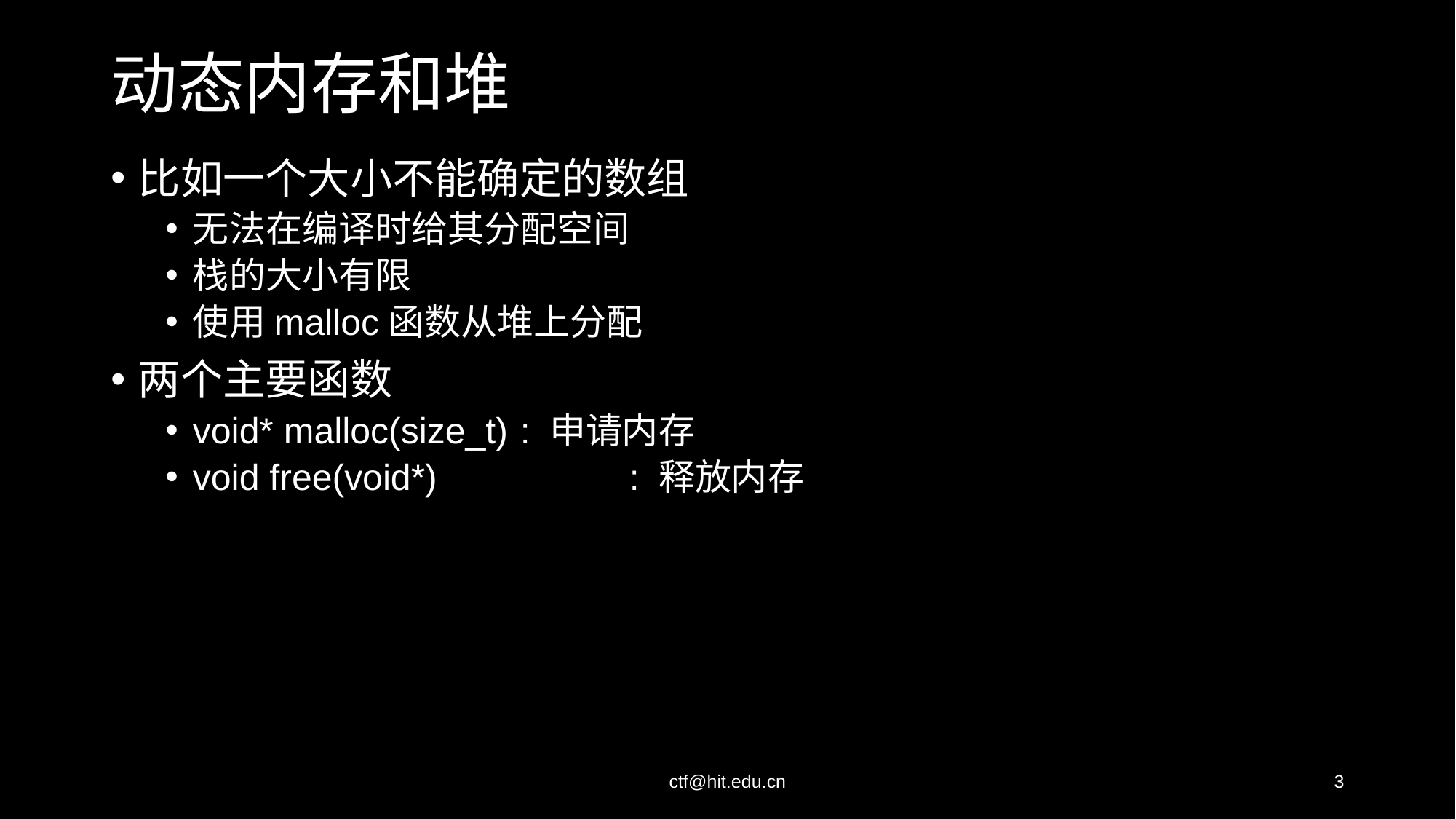

# 动态内存和堆
比如一个大小不能确定的数组
无法在编译时给其分配空间
栈的大小有限
使用malloc函数从堆上分配
两个主要函数
void* malloc(size_t) 	: 申请内存
void free(void*)		: 释放内存
ctf@hit.edu.cn
3